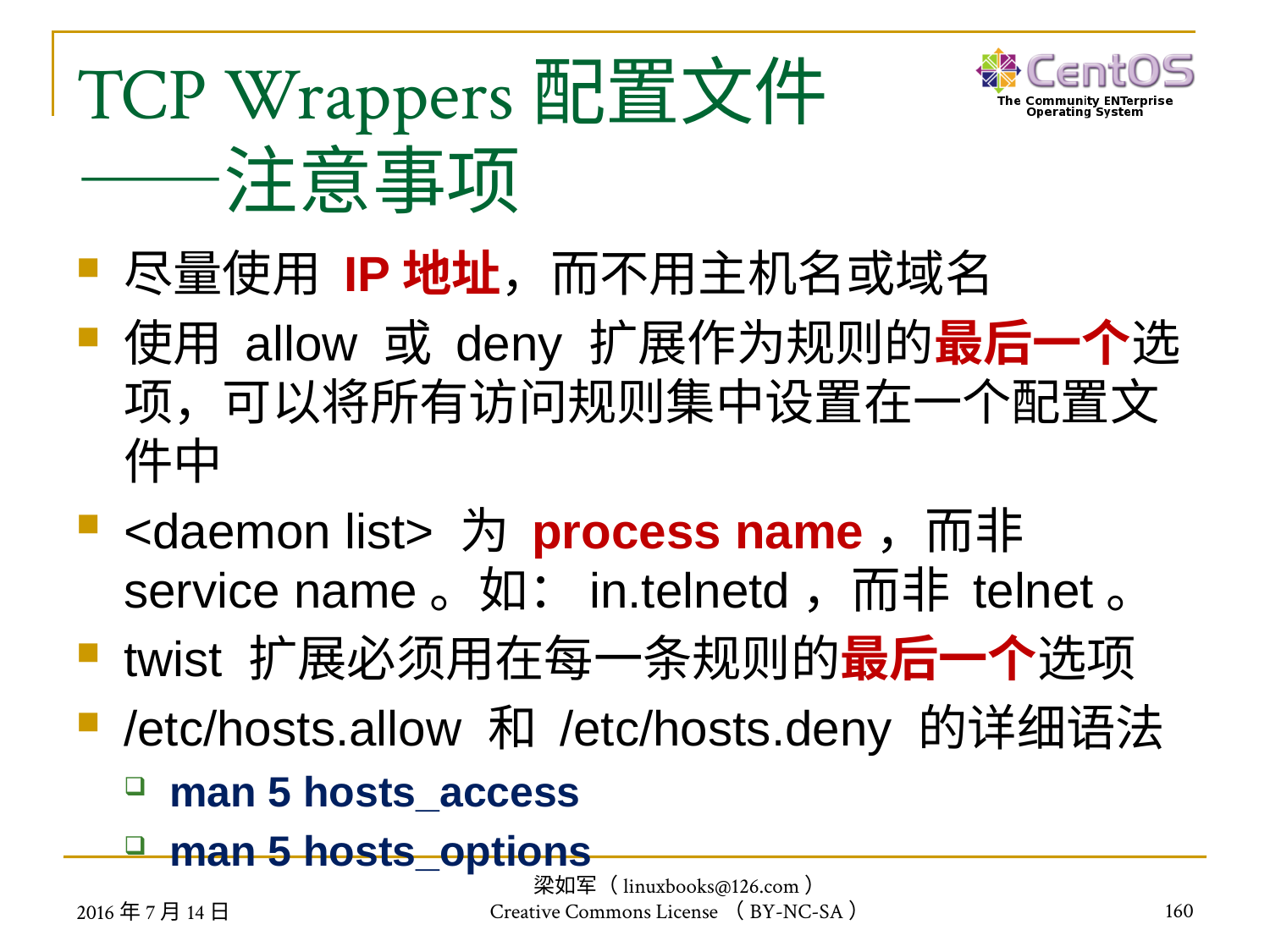

# TCP Wrappers配置文件 ——注意事项
尽量使用 IP地址，而不用主机名或域名
使用 allow 或 deny 扩展作为规则的最后一个选项，可以将所有访问规则集中设置在一个配置文件中
<daemon list> 为 process name，而非 service name。如：in.telnetd，而非 telnet。
twist 扩展必须用在每一条规则的最后一个选项
/etc/hosts.allow 和 /etc/hosts.deny 的详细语法
man 5 hosts_access
man 5 hosts_options
梁如军（linuxbooks@126.com）
Creative Commons License（BY-NC-SA）
2016年7月14日
160